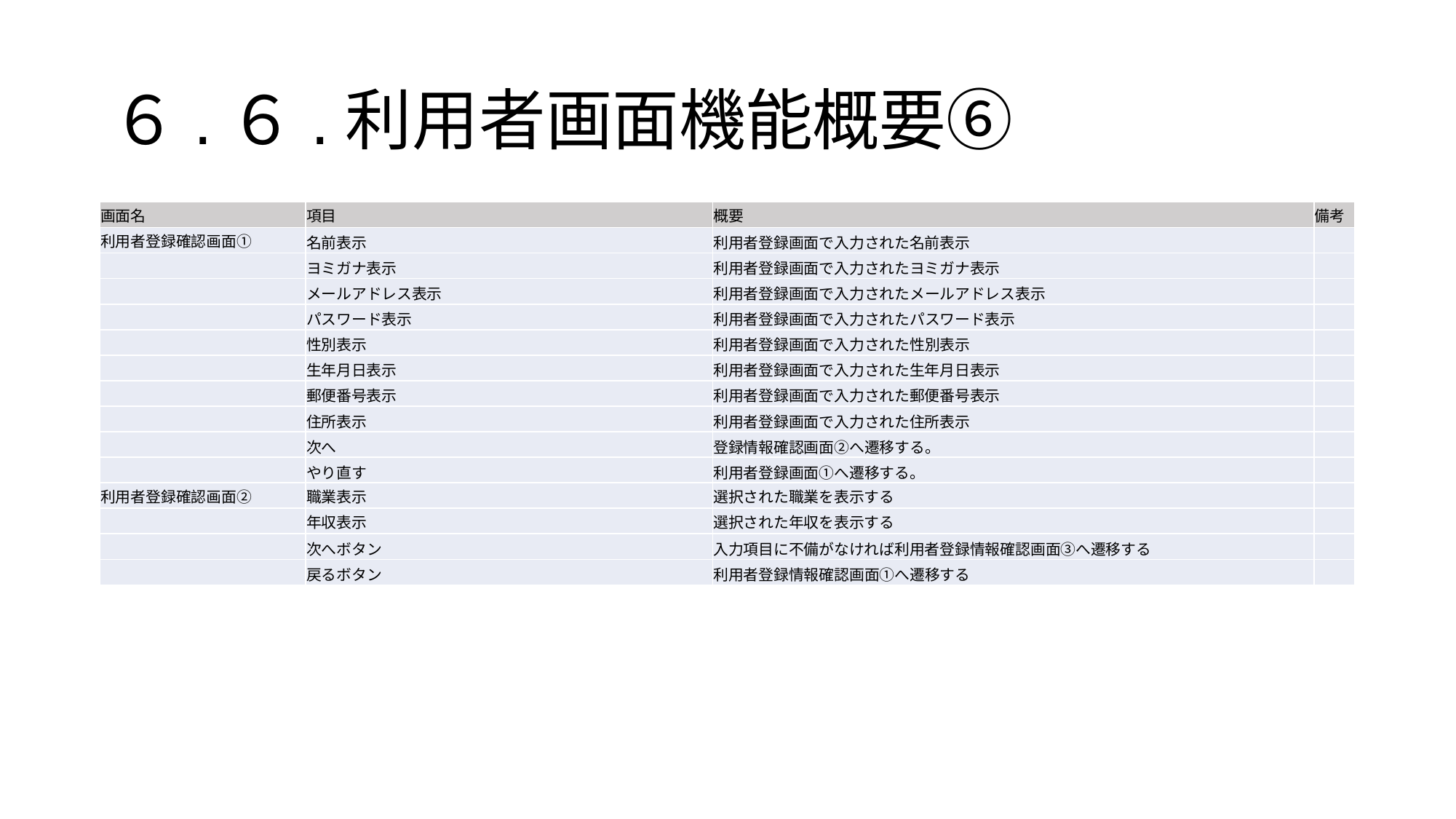

# ６.６.利用者画面機能概要⑥
| 画面名 | 項目 | 概要 | 備考 |
| --- | --- | --- | --- |
| 利用者登録確認画面① | 名前表示 | 利用者登録画面で入力された名前表示 |  |
|  | ヨミガナ表示 | 利用者登録画面で入力されたヨミガナ表示 |  |
|  | メールアドレス表示 | 利用者登録画面で入力されたメールアドレス表示 |  |
|  | パスワード表示 | 利用者登録画面で入力されたパスワード表示 |  |
|  | 性別表示 | 利用者登録画面で入力された性別表示 |  |
|  | 生年月日表示 | 利用者登録画面で入力された生年月日表示 |  |
|  | 郵便番号表示 | 利用者登録画面で入力された郵便番号表示 |  |
|  | 住所表示 | 利用者登録画面で入力された住所表示 |  |
|  | 次へ | 登録情報確認画面②へ遷移する。 |  |
|  | やり直す | 利用者登録画面①へ遷移する。 |  |
| 利用者登録確認画面② | 職業表示 | 選択された職業を表示する |  |
|  | 年収表示 | 選択された年収を表示する |  |
|  | 次へボタン | 入力項目に不備がなければ利用者登録情報確認画面③へ遷移する |  |
|  | 戻るボタン | 利用者登録情報確認画面①へ遷移する |  |